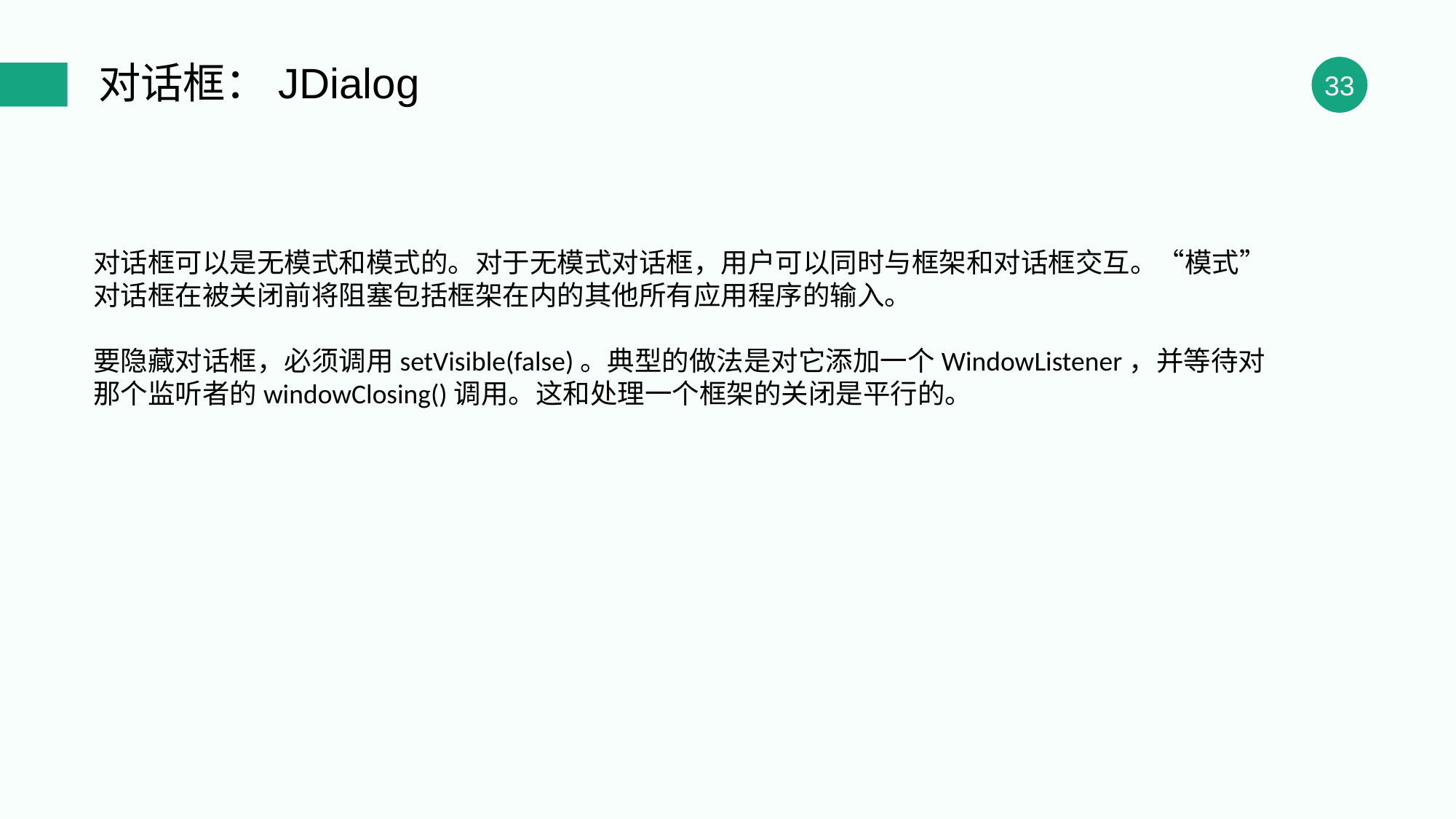

对话框：JDialog
对话框可以是无模式和模式的。对于无模式对话框，用户可以同时与框架和对话框交互。“模式”对话框在被关闭前将阻塞包括框架在内的其他所有应用程序的输入。

要隐藏对话框，必须调用setVisible(false)。典型的做法是对它添加一个WindowListener，并等待对那个监听者的windowClosing()调用。这和处理一个框架的关闭是平行的。